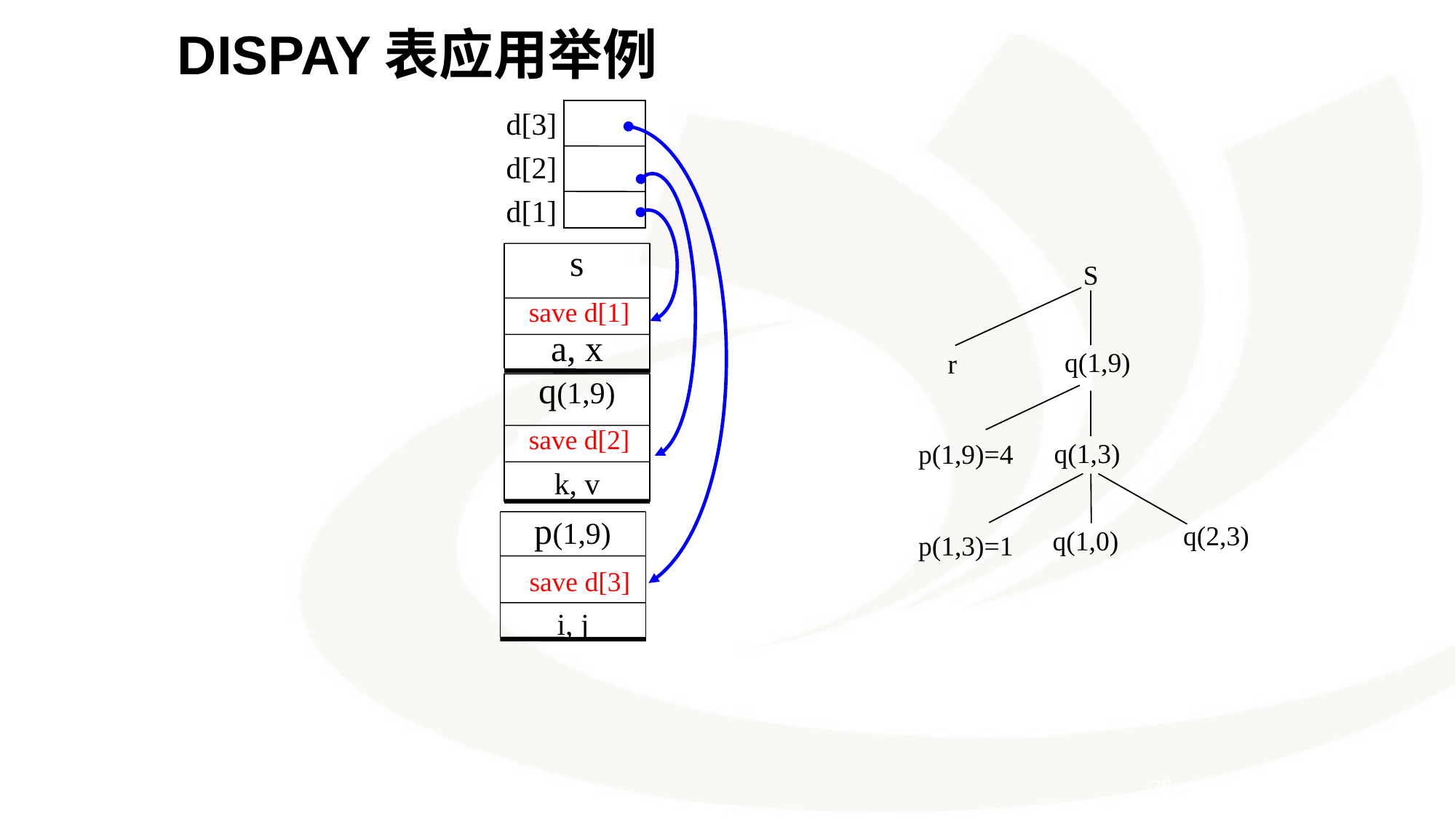

DISPAY表应用举例
d[3]
d[2]
d[1]

s

access

a, x
q(1,9)

access

k, v
save d[1]
save d[2]

S

r

  q(1,9)

p(1,9)=4

 q(1,3)

p(1,3)=1

 q(1,0)

 q(2,3)
p(1,9)

access

i, j
save d[3]
78